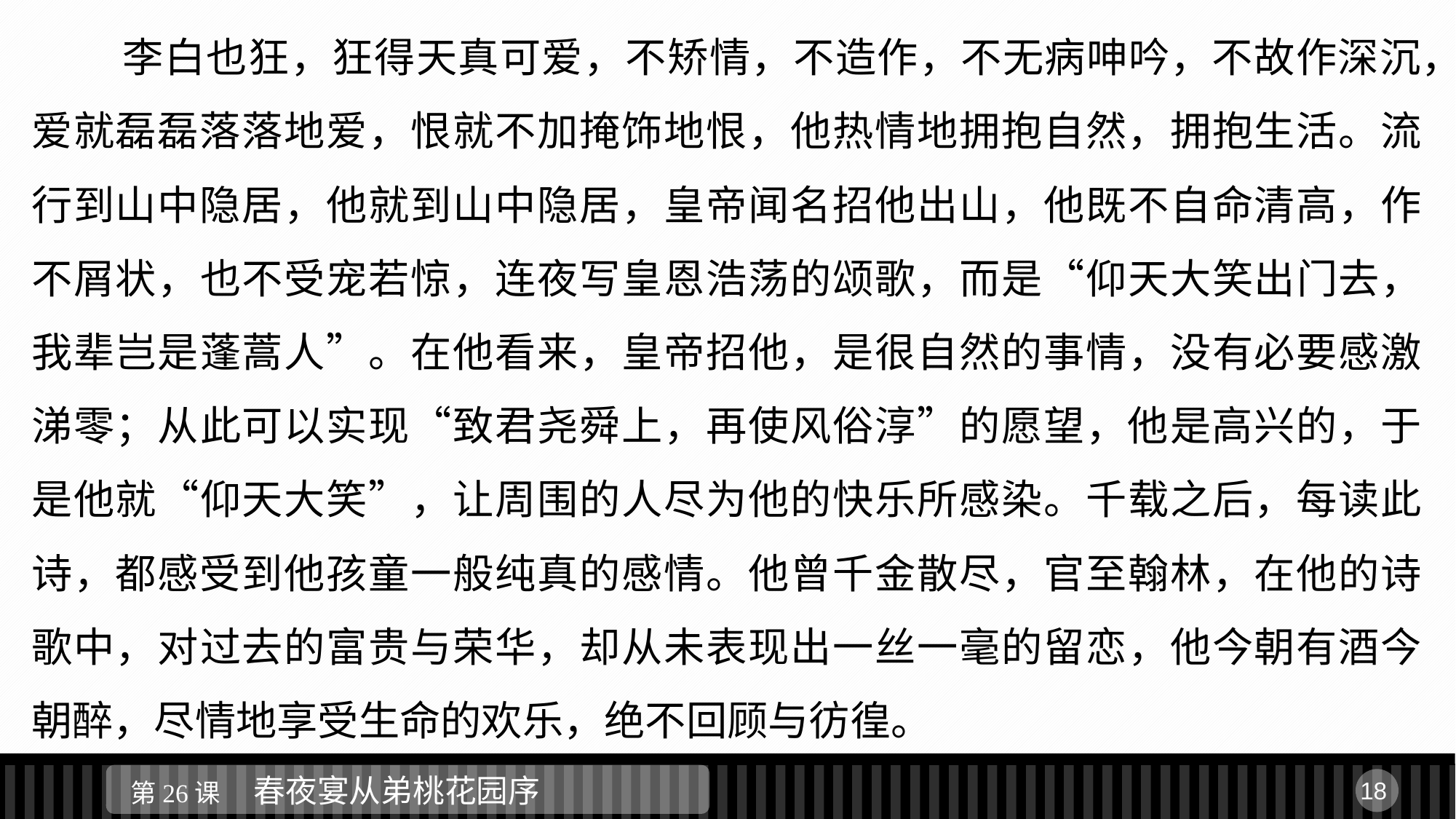

李白也狂，狂得天真可爱，不矫情，不造作，不无病呻吟，不故作深沉，爱就磊磊落落地爱，恨就不加掩饰地恨，他热情地拥抱自然，拥抱生活。流行到山中隐居，他就到山中隐居，皇帝闻名招他出山，他既不自命清高，作不屑状，也不受宠若惊，连夜写皇恩浩荡的颂歌，而是“仰天大笑出门去，我辈岂是蓬蒿人”。在他看来，皇帝招他，是很自然的事情，没有必要感激涕零；从此可以实现“致君尧舜上，再使风俗淳”的愿望，他是高兴的，于是他就“仰天大笑”，让周围的人尽为他的快乐所感染。千载之后，每读此诗，都感受到他孩童一般纯真的感情。他曾千金散尽，官至翰林，在他的诗歌中，对过去的富贵与荣华，却从未表现出一丝一毫的留恋，他今朝有酒今朝醉，尽情地享受生命的欢乐，绝不回顾与彷徨。